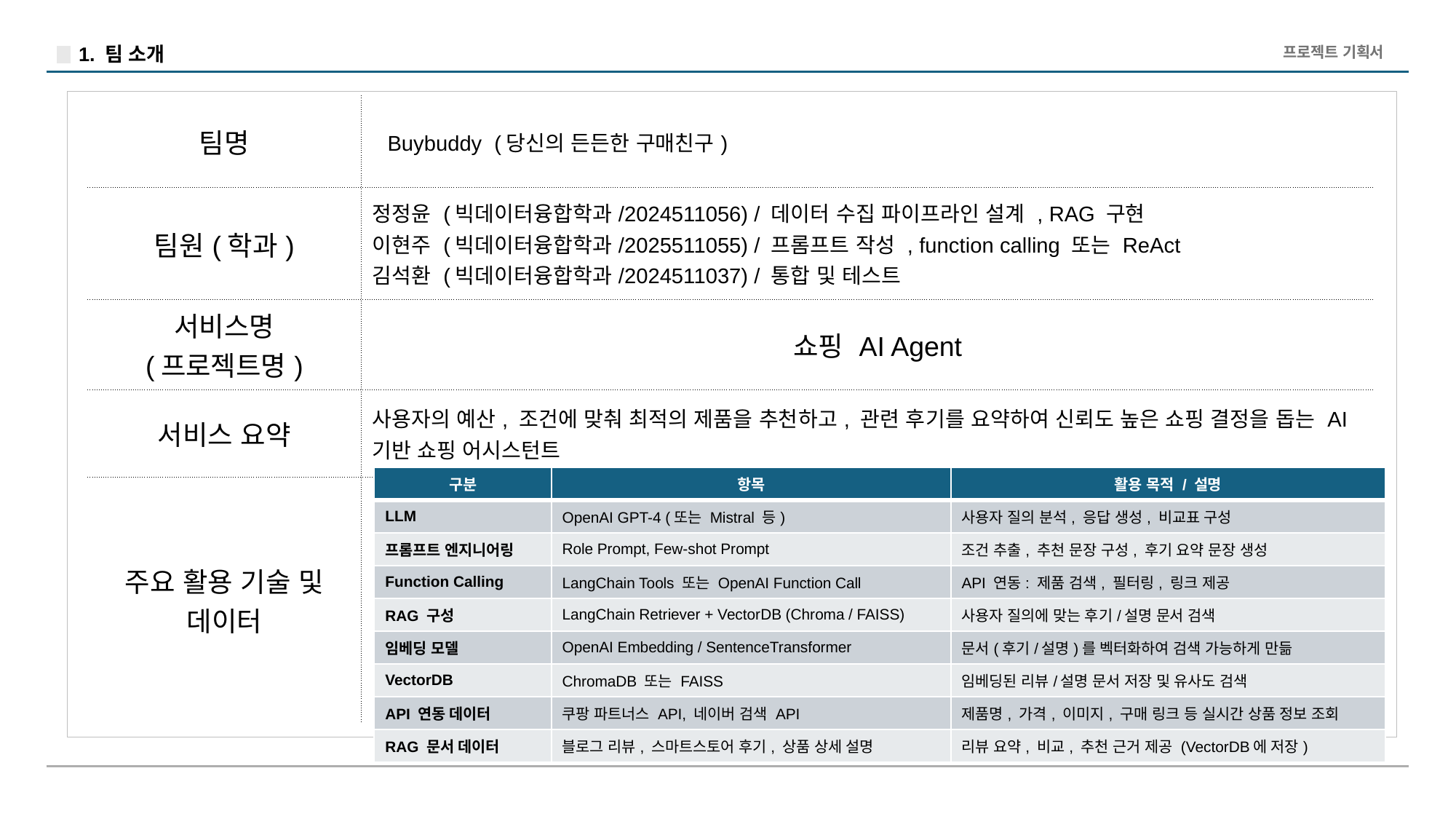

프로젝트 기획서
1. 팀 소개

| 팀명 | Buybuddy (당신의 든든한 구매친구) |
| --- | --- |
| 팀원(학과) | 정정윤 (빅데이터융합학과/2024511056) / 데이터 수집 파이프라인 설계 , RAG 구현 이현주 (빅데이터융합학과/2025511055) / 프롬프트 작성 , function calling 또는 ReAct 김석환 (빅데이터융합학과/2024511037) / 통합 및 테스트 |
| 서비스명 (프로젝트명) | 쇼핑 AI Agent |
| 서비스 요약 | 사용자의 예산, 조건에 맞춰 최적의 제품을 추천하고, 관련 후기를 요약하여 신뢰도 높은 쇼핑 결정을 돕는 AI 기반 쇼핑 어시스턴트 |
| 주요 활용 기술 및 데이터 |  |
| 구분 | 항목 | 활용 목적 / 설명 |
| --- | --- | --- |
| LLM | OpenAI GPT-4 (또는 Mistral 등) | 사용자 질의 분석, 응답 생성, 비교표 구성 |
| 프롬프트 엔지니어링 | Role Prompt, Few-shot Prompt | 조건 추출, 추천 문장 구성, 후기 요약 문장 생성 |
| Function Calling | LangChain Tools 또는 OpenAI Function Call | API 연동: 제품 검색, 필터링, 링크 제공 |
| RAG 구성 | LangChain Retriever + VectorDB (Chroma / FAISS) | 사용자 질의에 맞는 후기/설명 문서 검색 |
| 임베딩 모델 | OpenAI Embedding / SentenceTransformer | 문서(후기/설명)를 벡터화하여 검색 가능하게 만듦 |
| VectorDB | ChromaDB 또는 FAISS | 임베딩된 리뷰/설명 문서 저장 및 유사도 검색 |
| API 연동 데이터 | 쿠팡 파트너스 API, 네이버 검색 API | 제품명, 가격, 이미지, 구매 링크 등 실시간 상품 정보 조회 |
| RAG 문서 데이터 | 블로그 리뷰, 스마트스토어 후기, 상품 상세 설명 | 리뷰 요약, 비교, 추천 근거 제공 (VectorDB에 저장) |